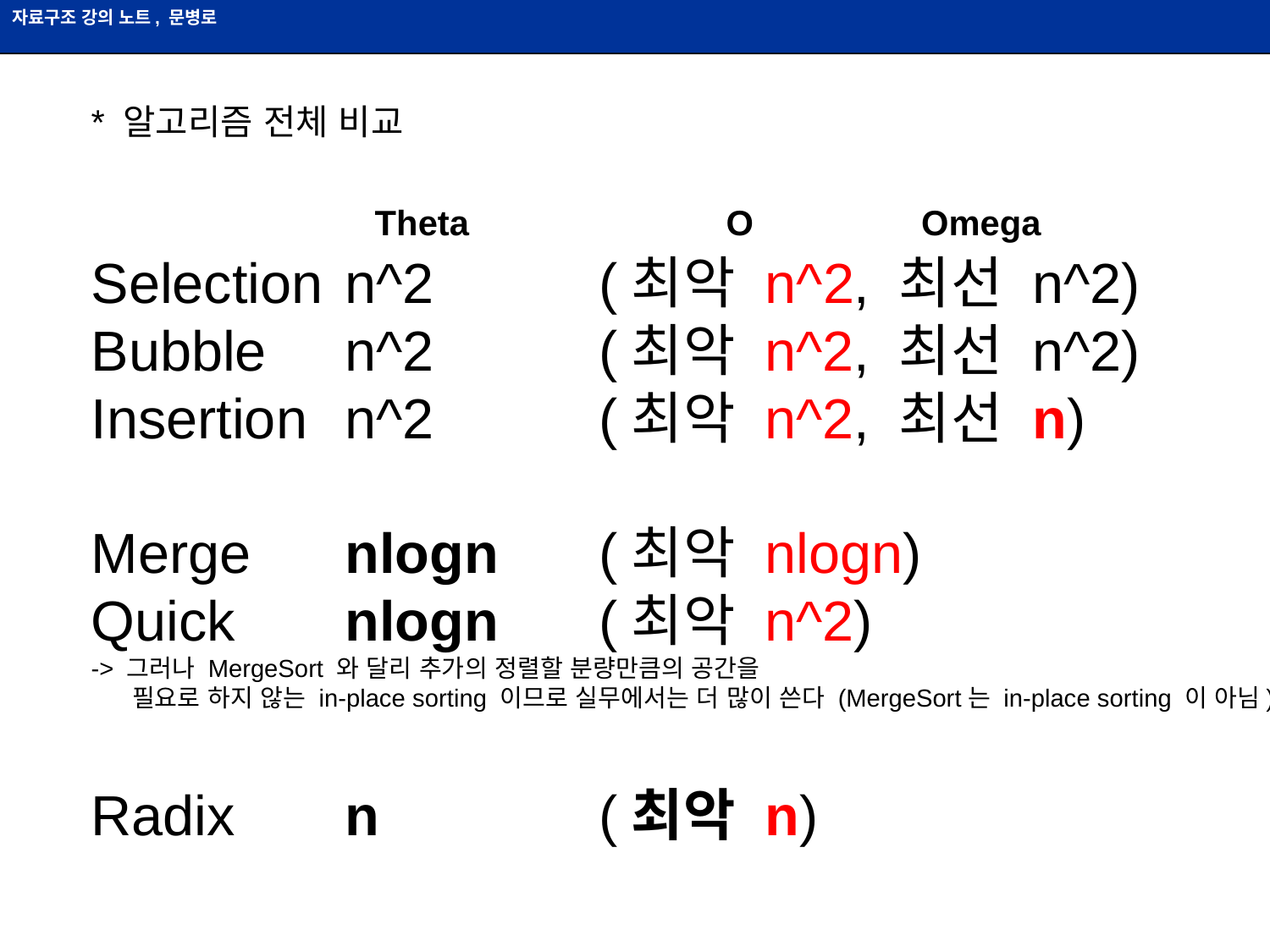

* 알고리즘 전체 비교
	          Theta			O	       Omega
Selection	n^2 		(최악 n^2, 최선 n^2)
Bubble	n^2 		(최악 n^2, 최선 n^2)
Insertion	n^2 		(최악 n^2, 최선 n)

Merge 	nlogn 	(최악 nlogn)
Quick 	nlogn 	(최악 n^2)
-> 그러나 MergeSort 와 달리 추가의 정렬할 분량만큼의 공간을
     필요로 하지 않는 in-place sorting 이므로 실무에서는 더 많이 쓴다 (MergeSort는 in-place sorting 이 아님)

Radix	n 		(최악 n)